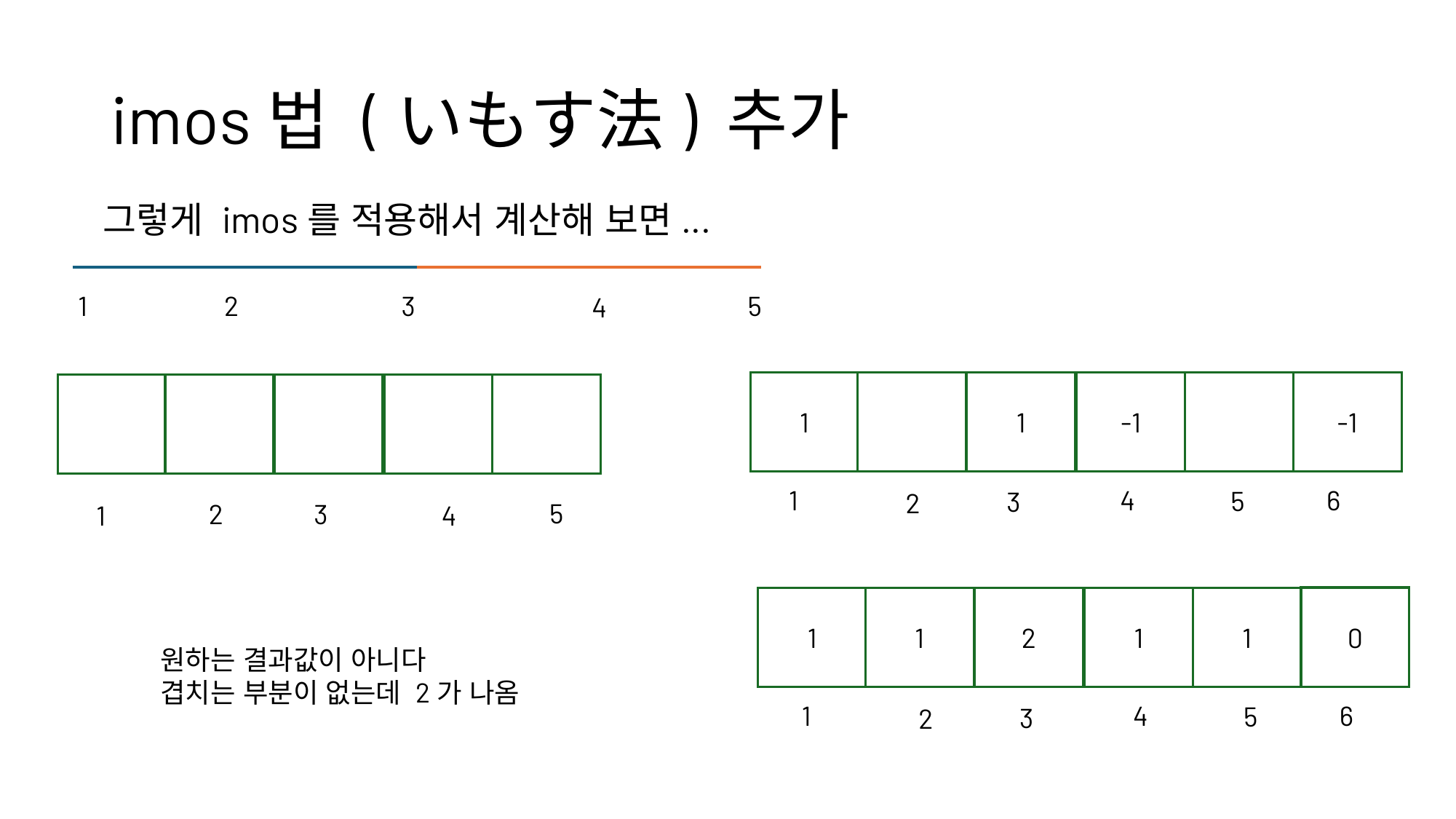

# imos법 (いもす法) 추가
그렇게 imos를 적용해서 계산해 보면...
1
2
3
5
4
-1
1

1
-1

1
4
6
5
3
2
5
3
2
1
4
0
1
1
2
1
1
원하는 결과값이 아니다
겹치는 부분이 없는데 2가 나옴
1
4
6
5
3
2